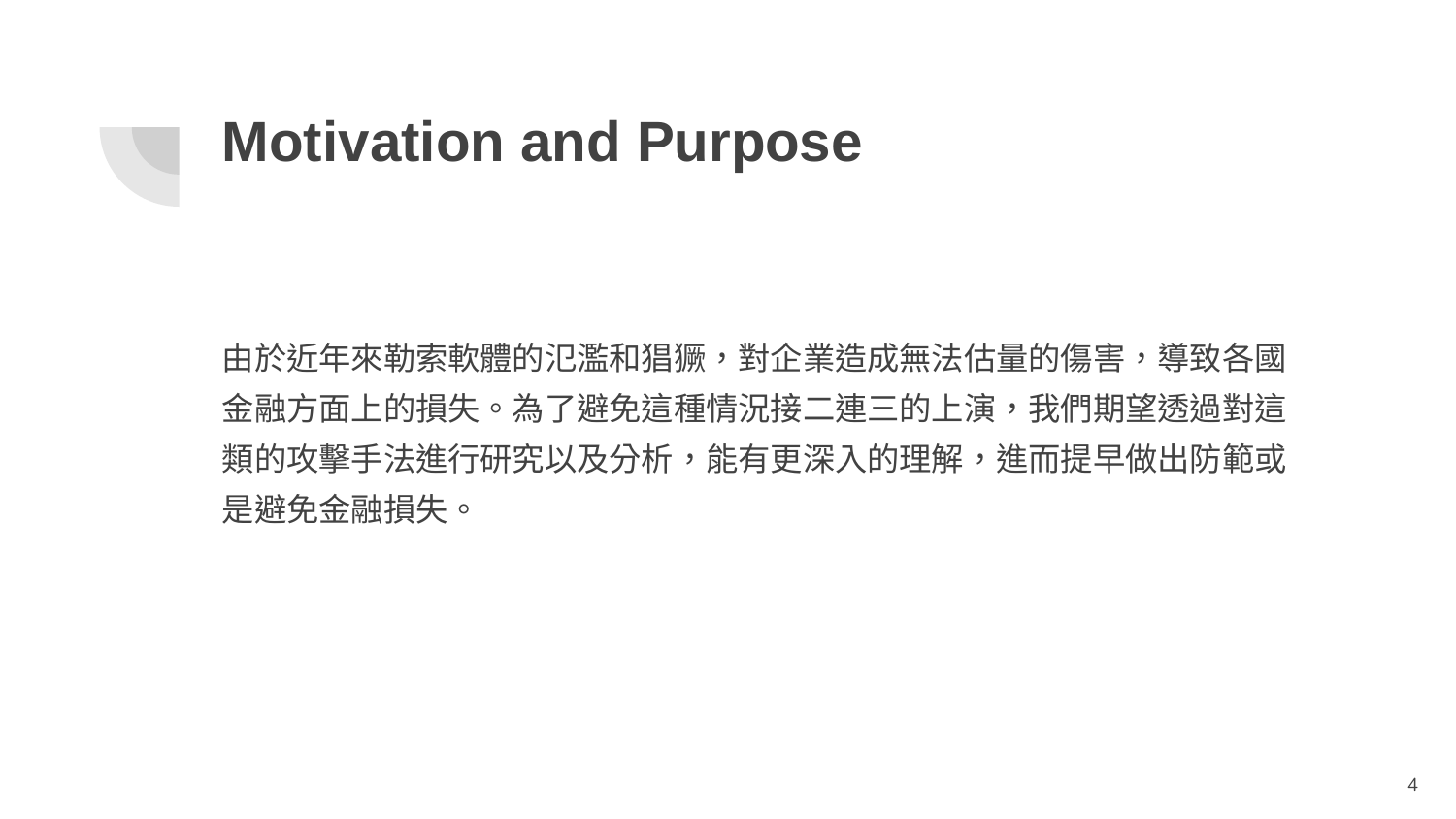

# Motivation and Purpose
由於近年來勒索軟體的氾濫和猖獗，對企業造成無法估量的傷害，導致各國金融方面上的損失。為了避免這種情況接二連三的上演，我們期望透過對這類的攻擊手法進行研究以及分析，能有更深入的理解，進而提早做出防範或是避免金融損失。
4